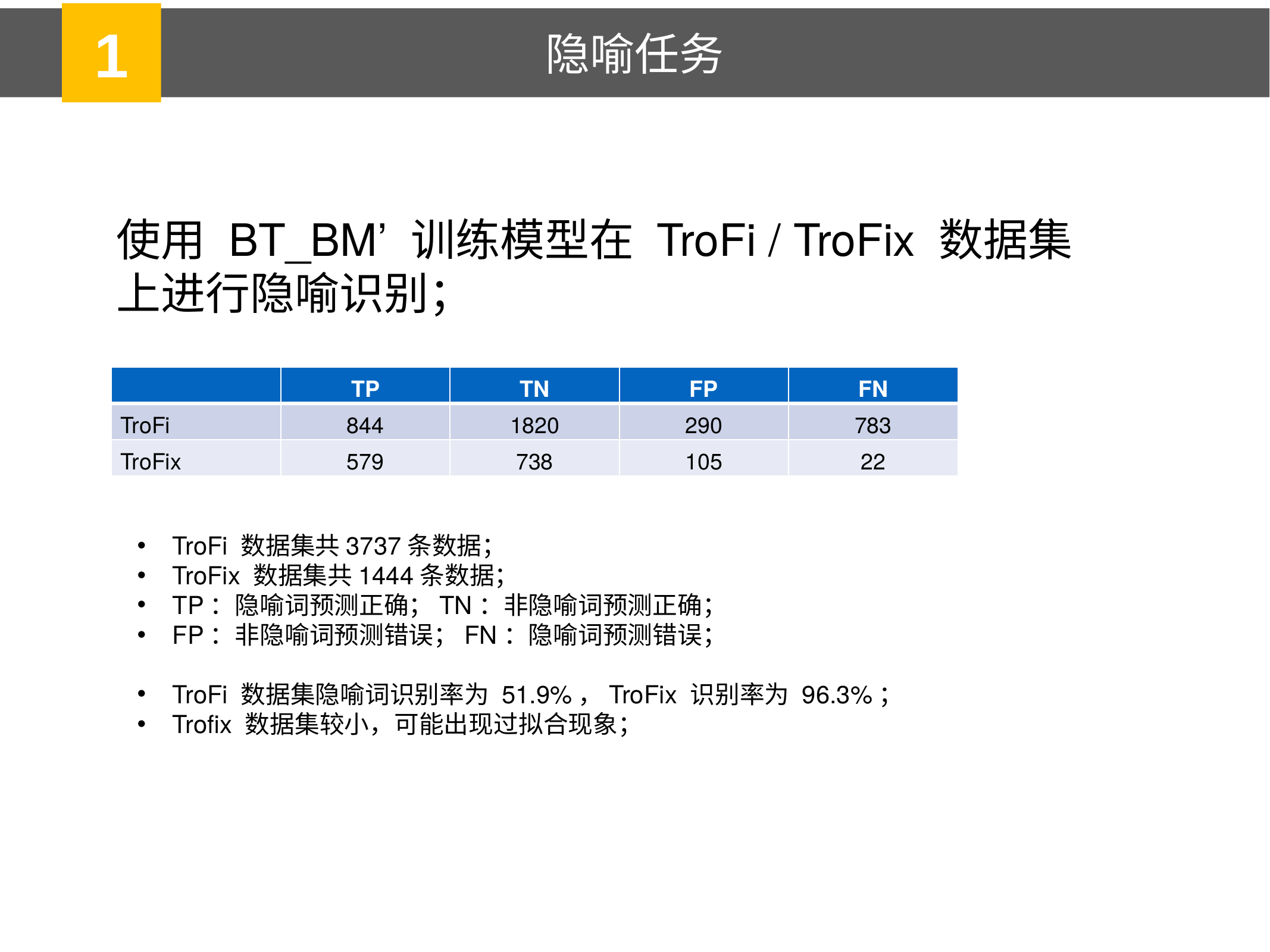

1

隐喻任务
使用 BT_BM’ 训练模型在 TroFi / TroFix 数据集上进行隐喻识别；
|  | TP | TN | FP | FN |
| --- | --- | --- | --- | --- |
| TroFi | 844 | 1820 | 290 | 783 |
| TroFix | 579 | 738 | 105 | 22 |
TroFi 数据集共3737条数据；
TroFix 数据集共1444条数据；
TP：隐喻词预测正确；TN：非隐喻词预测正确；
FP：非隐喻词预测错误；FN：隐喻词预测错误；

TroFi 数据集隐喻词识别率为 51.9%，TroFix 识别率为 96.3%；
Trofix 数据集较小，可能出现过拟合现象；